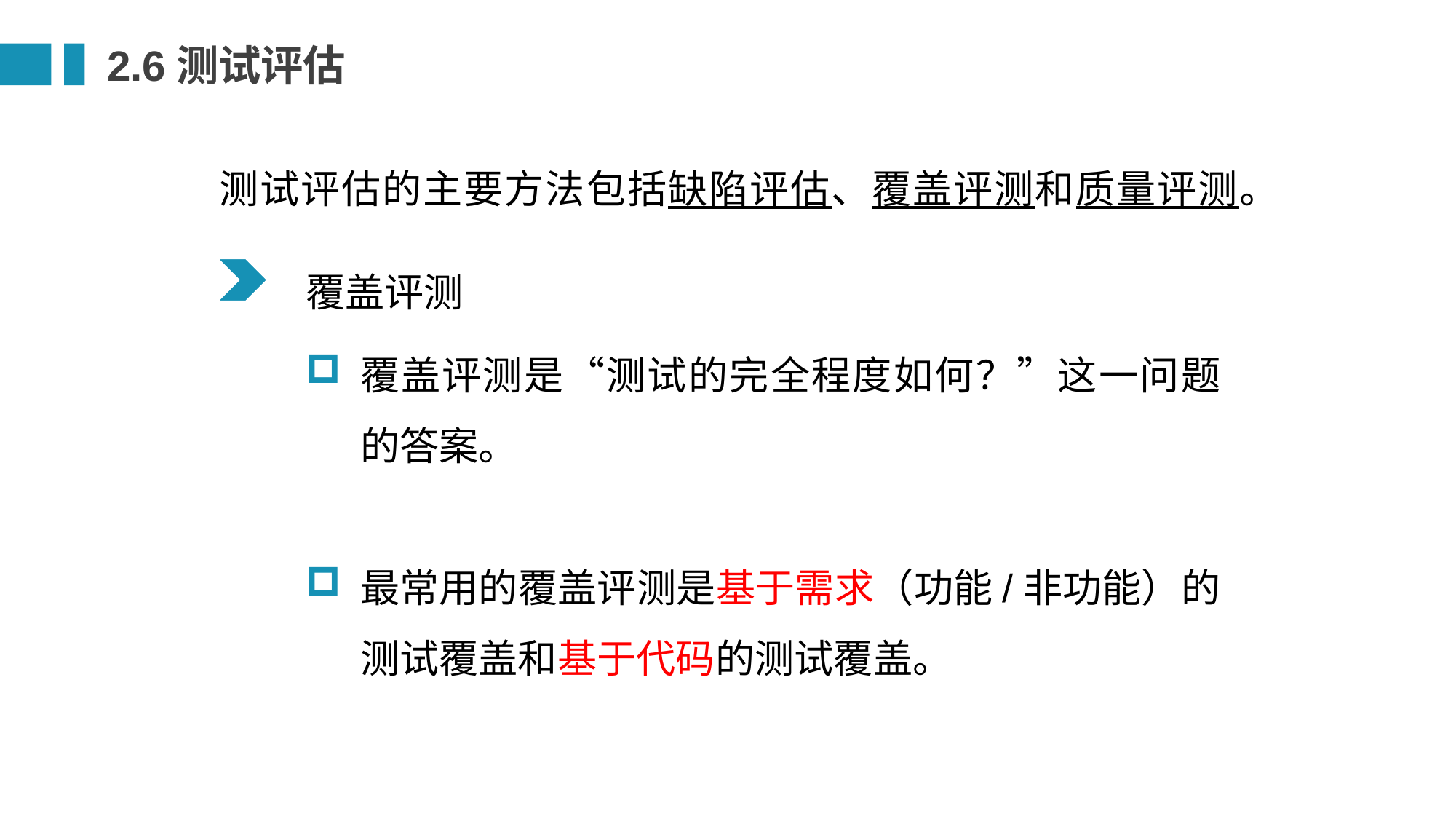

2.6测试评估

测试评估的主要方法包括缺陷评估、覆盖评测和质量评测。
覆盖评测

覆盖评测是“测试的完全程度如何？”这一问题的答案。

最常用的覆盖评测是基于需求（功能/非功能）的测试覆盖和基于代码的测试覆盖。
59